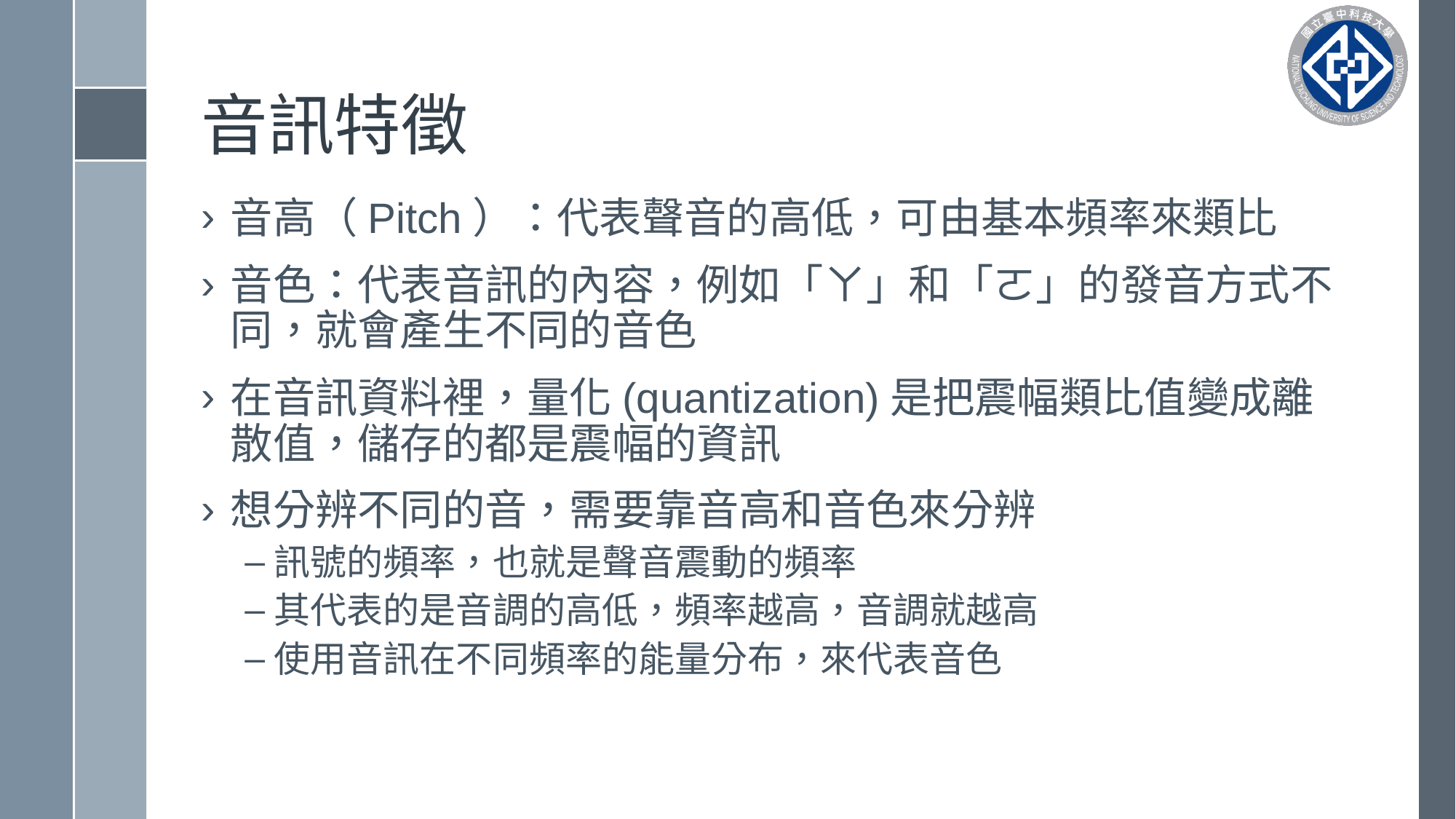

# 音訊特徵
音高（Pitch）：代表聲音的高低，可由基本頻率來類比
音色：代表音訊的內容，例如「ㄚ」和「ㄛ」的發音方式不同，就會產生不同的音色
在音訊資料裡，量化(quantization)是把震幅類比值變成離散值，儲存的都是震幅的資訊
想分辨不同的音，需要靠音高和音色來分辨
訊號的頻率，也就是聲音震動的頻率
其代表的是音調的高低，頻率越高，音調就越高
使用音訊在不同頻率的能量分布，來代表音色